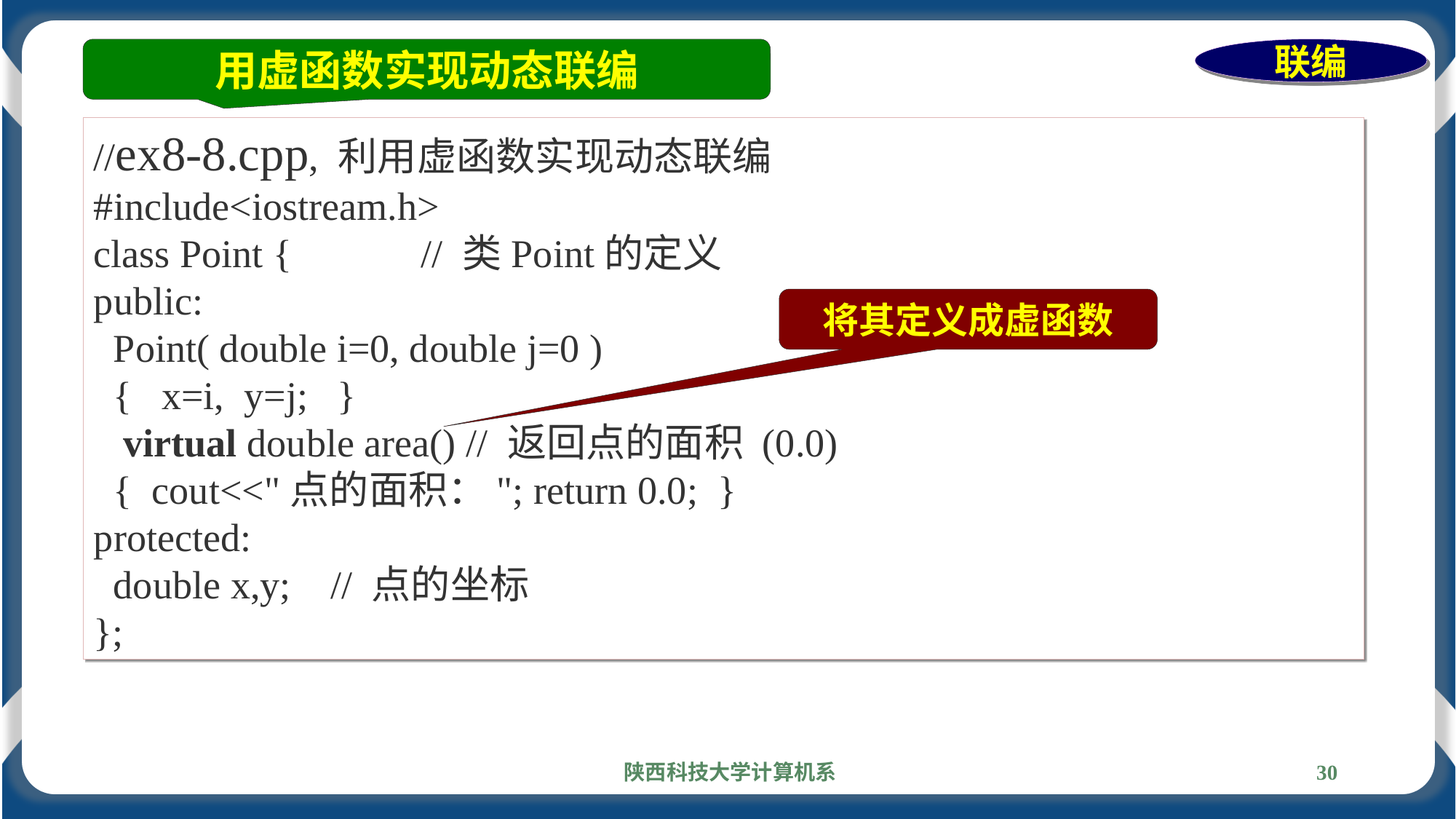

联编
用虚函数实现动态联编
//ex8-8.cpp, 利用虚函数实现动态联编
#include<iostream.h>
class Point {           	// 类Point的定义
public:
  Point( double i=0, double j=0 )
  {   x=i,  y=j;   }
   virtual double area() // 返回点的面积 (0.0)
  {  cout<<"点的面积："; return 0.0;  }
protected:
  double x,y;    // 点的坐标
};
将其定义成虚函数
陕西科技大学计算机系
30